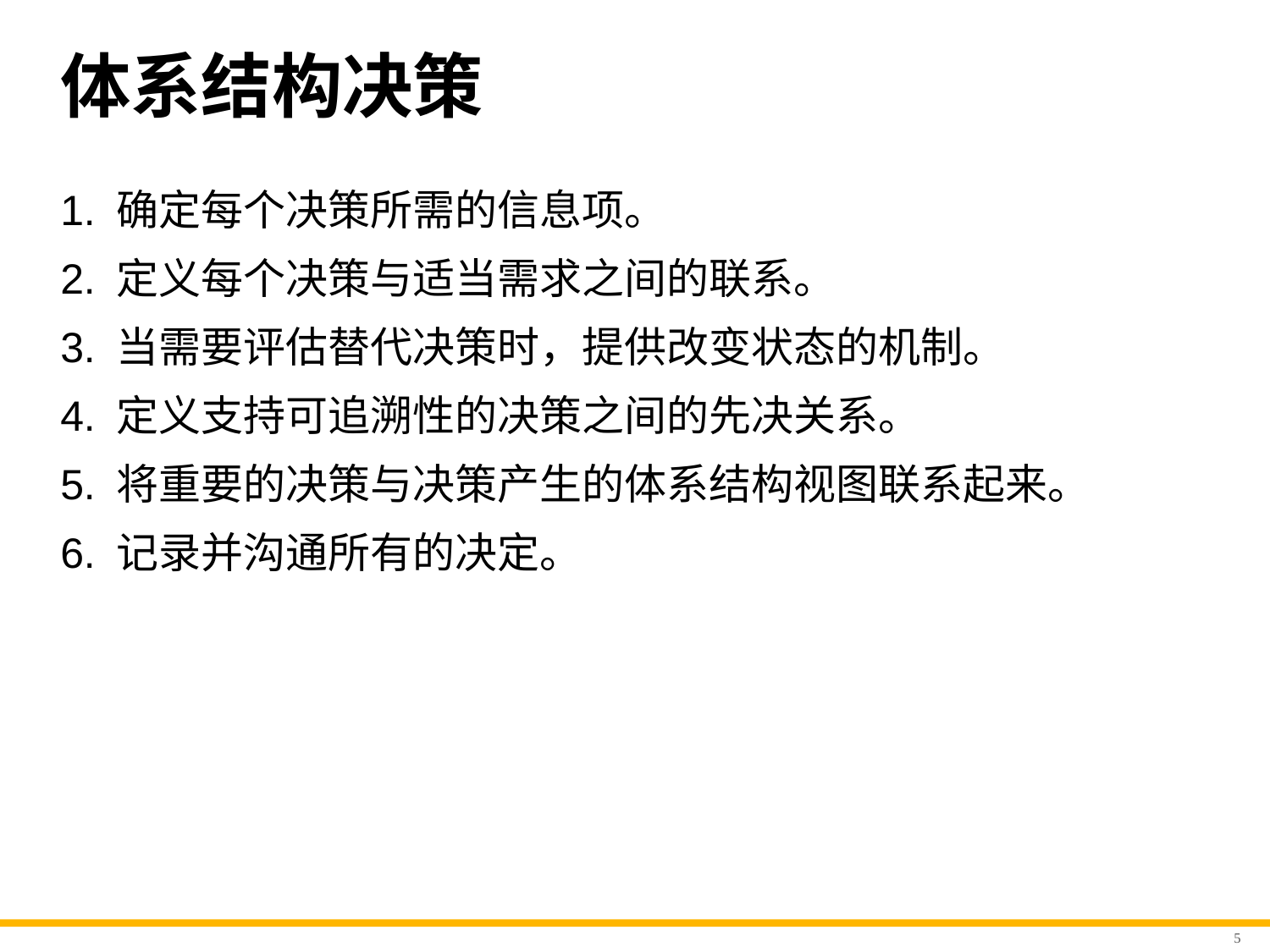

# 体系结构决策
确定每个决策所需的信息项。
定义每个决策与适当需求之间的联系。
当需要评估替代决策时，提供改变状态的机制。
定义支持可追溯性的决策之间的先决关系。
将重要的决策与决策产生的体系结构视图联系起来。
记录并沟通所有的决定。
5